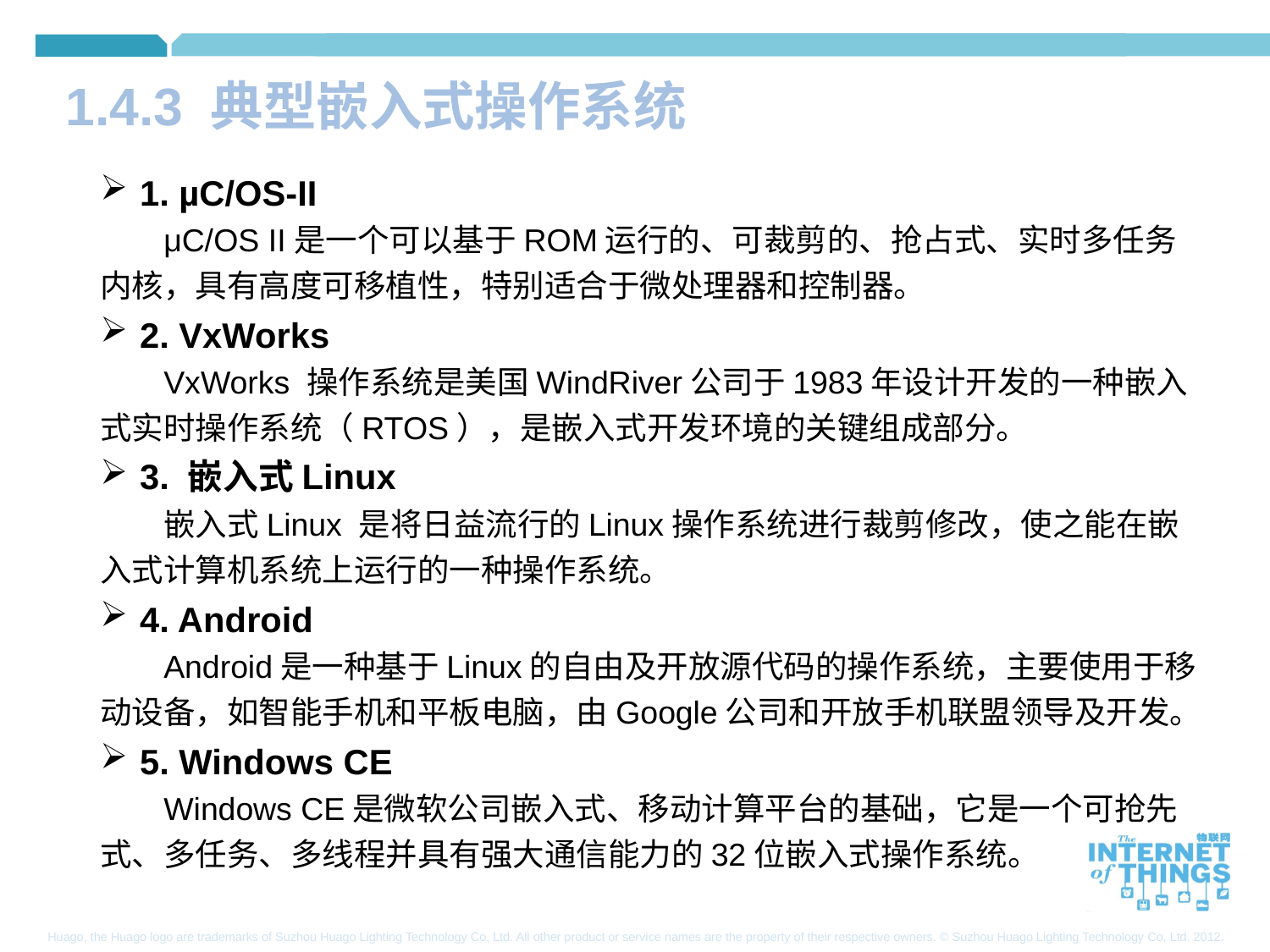

1.4.3 典型嵌入式操作系统
1. µC/OS-II
μC/OS II是一个可以基于ROM运行的、可裁剪的、抢占式、实时多任务内核，具有高度可移植性，特别适合于微处理器和控制器。
2. VxWorks
VxWorks 操作系统是美国WindRiver公司于1983年设计开发的一种嵌入式实时操作系统（RTOS），是嵌入式开发环境的关键组成部分。
3. 嵌入式Linux
嵌入式Linux 是将日益流行的Linux操作系统进行裁剪修改，使之能在嵌入式计算机系统上运行的一种操作系统。
4. Android
Android是一种基于Linux的自由及开放源代码的操作系统，主要使用于移动设备，如智能手机和平板电脑，由Google公司和开放手机联盟领导及开发。
5. Windows CE
Windows CE是微软公司嵌入式、移动计算平台的基础，它是一个可抢先式、多任务、多线程并具有强大通信能力的32位嵌入式操作系统。